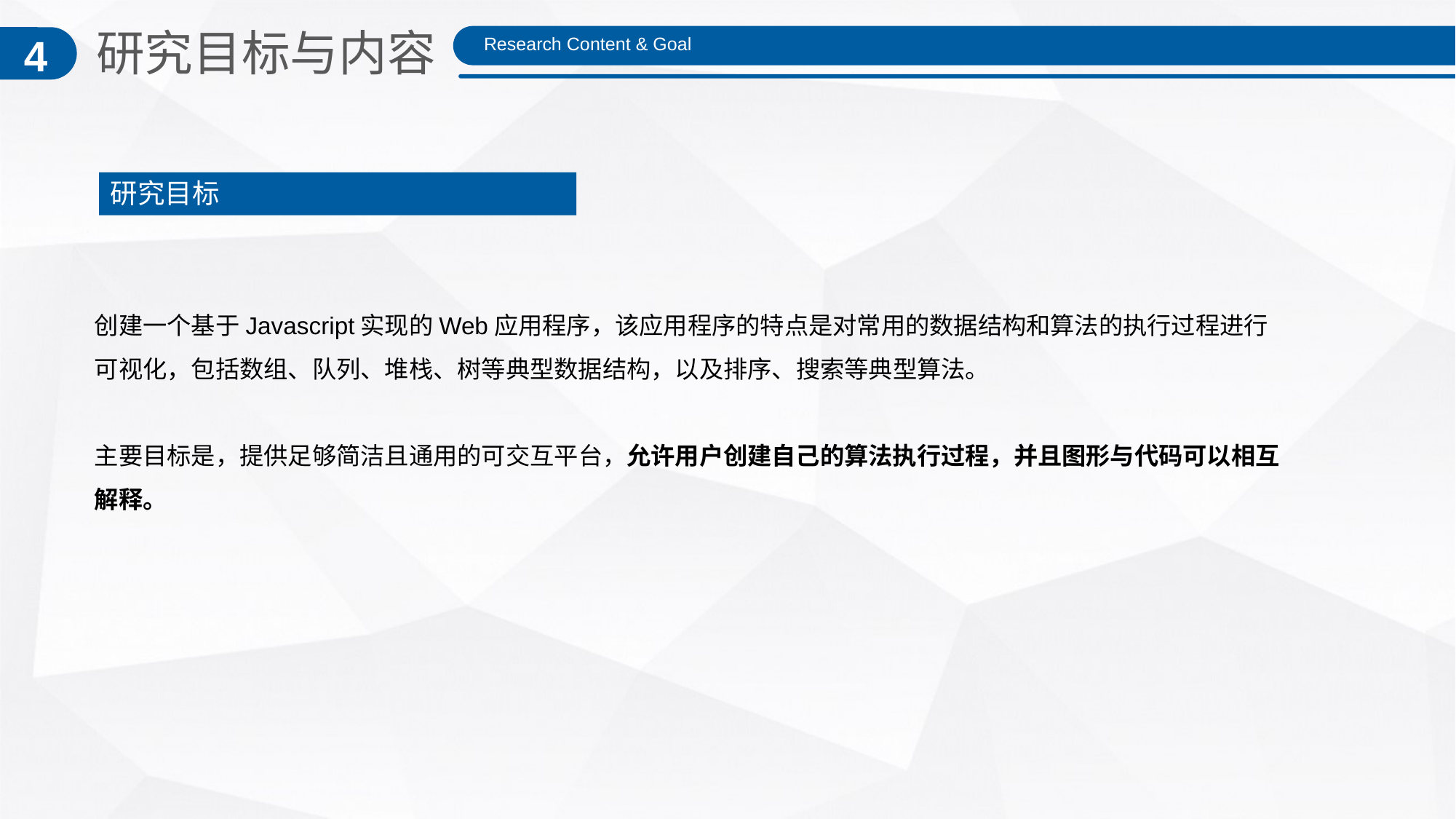

研究目标与内容
4

Research Content & Goal

研究目标

创建一个基于Javascript实现的Web应用程序，该应用程序的特点是对常用的数据结构和算法的执行过程进行可视化，包括数组、队列、堆栈、树等典型数据结构，以及排序、搜索等典型算法。

主要目标是，提供足够简洁且通用的可交互平台，允许用户创建自己的算法执行过程，并且图形与代码可以相互解释。